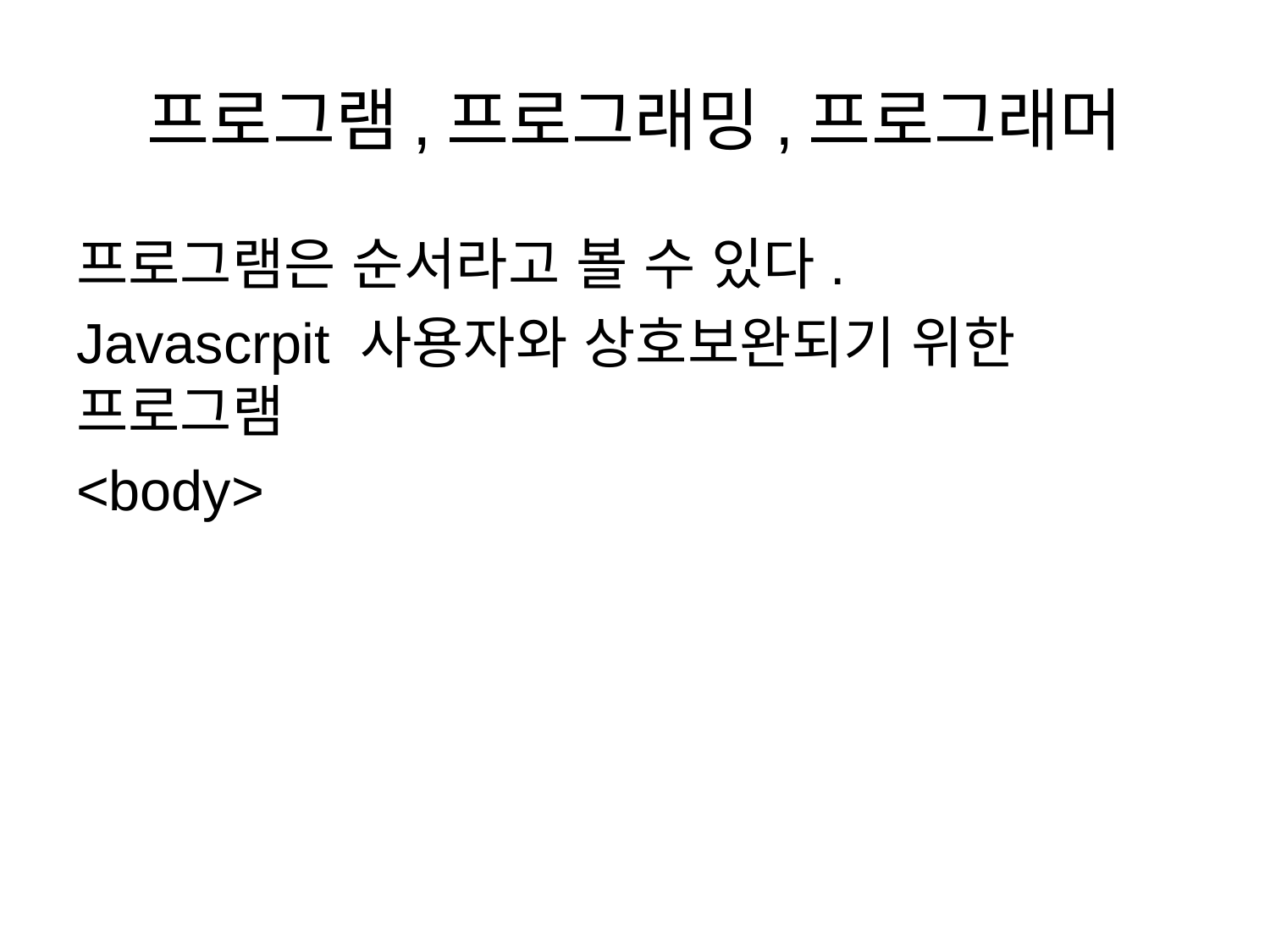

# 프로그램,프로그래밍,프로그래머
프로그램은 순서라고 볼 수 있다.
Javascrpit 사용자와 상호보완되기 위한 프로그램
<body>